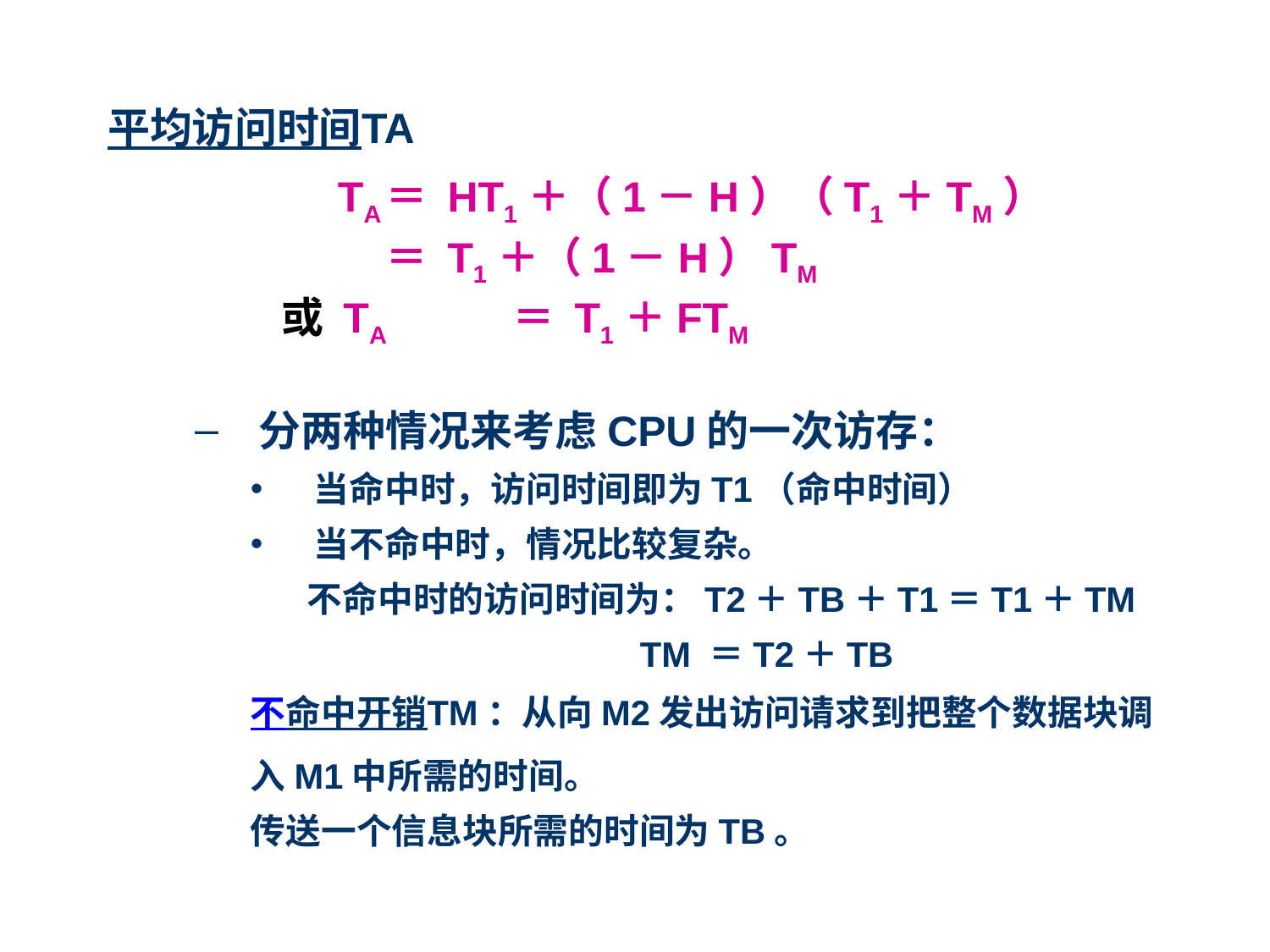

平均访问时间TA
               TA	＝ HT1＋（1－H）（T1＋TM）
           	＝ T1＋（1－H）TM
        或 TA 	＝ T1＋FTM

分两种情况来考虑CPU的一次访存：
当命中时，访问时间即为T1（命中时间）
当不命中时，情况比较复杂。
      不命中时的访问时间为：T2＋TB＋T1＝T1＋TM
                                        TM ＝T2＋TB
不命中开销TM：从向M2发出访问请求到把整个数据块调入M1中所需的时间。
传送一个信息块所需的时间为TB。